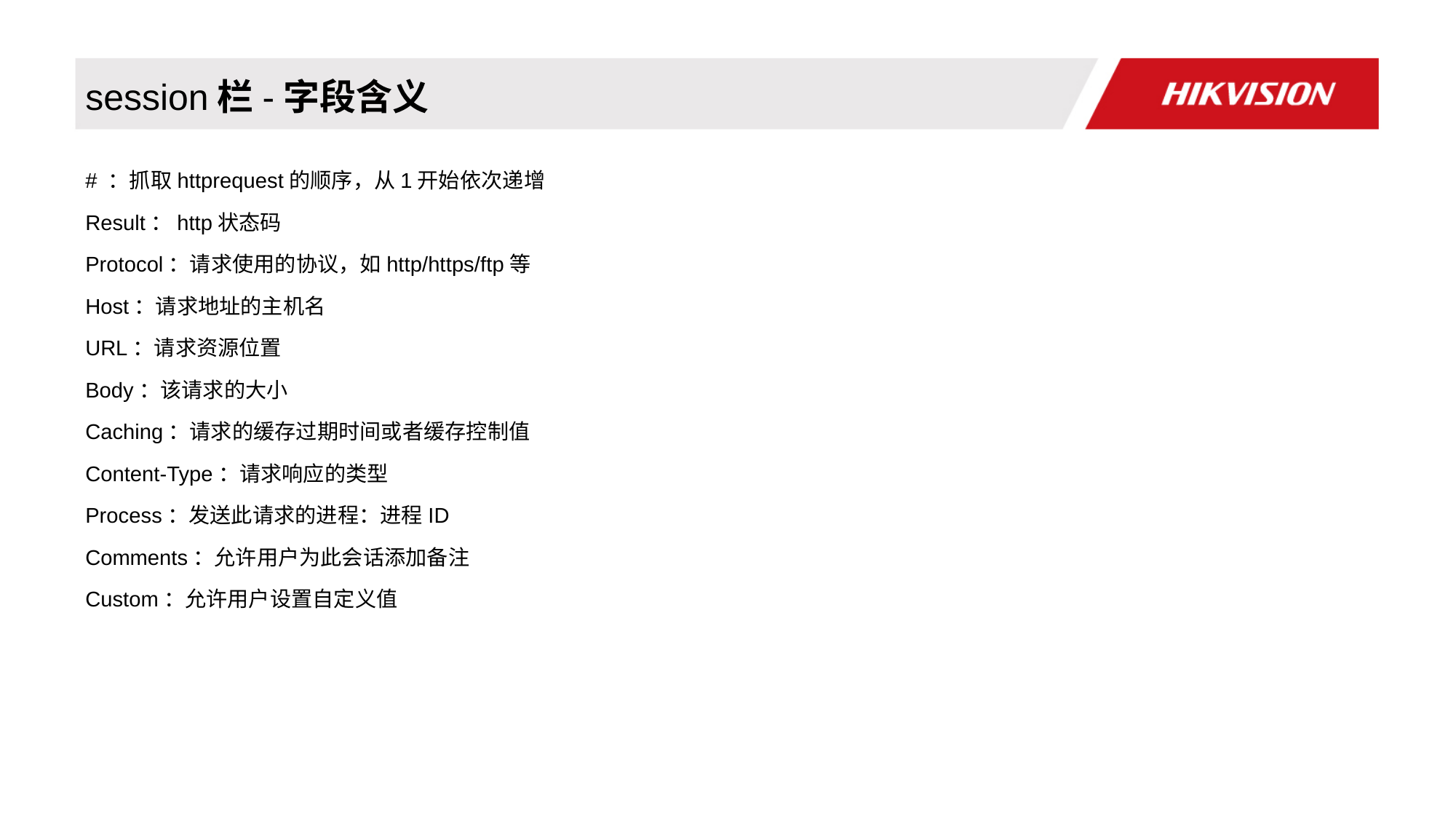

# session栏-字段含义
# ：抓取httprequest的顺序，从1开始依次递增
Result：http状态码
Protocol：请求使用的协议，如http/https/ftp等
Host：请求地址的主机名
URL：请求资源位置
Body：该请求的大小
Caching：请求的缓存过期时间或者缓存控制值
Content-Type：请求响应的类型
Process：发送此请求的进程：进程ID
Comments：允许用户为此会话添加备注
Custom：允许用户设置自定义值